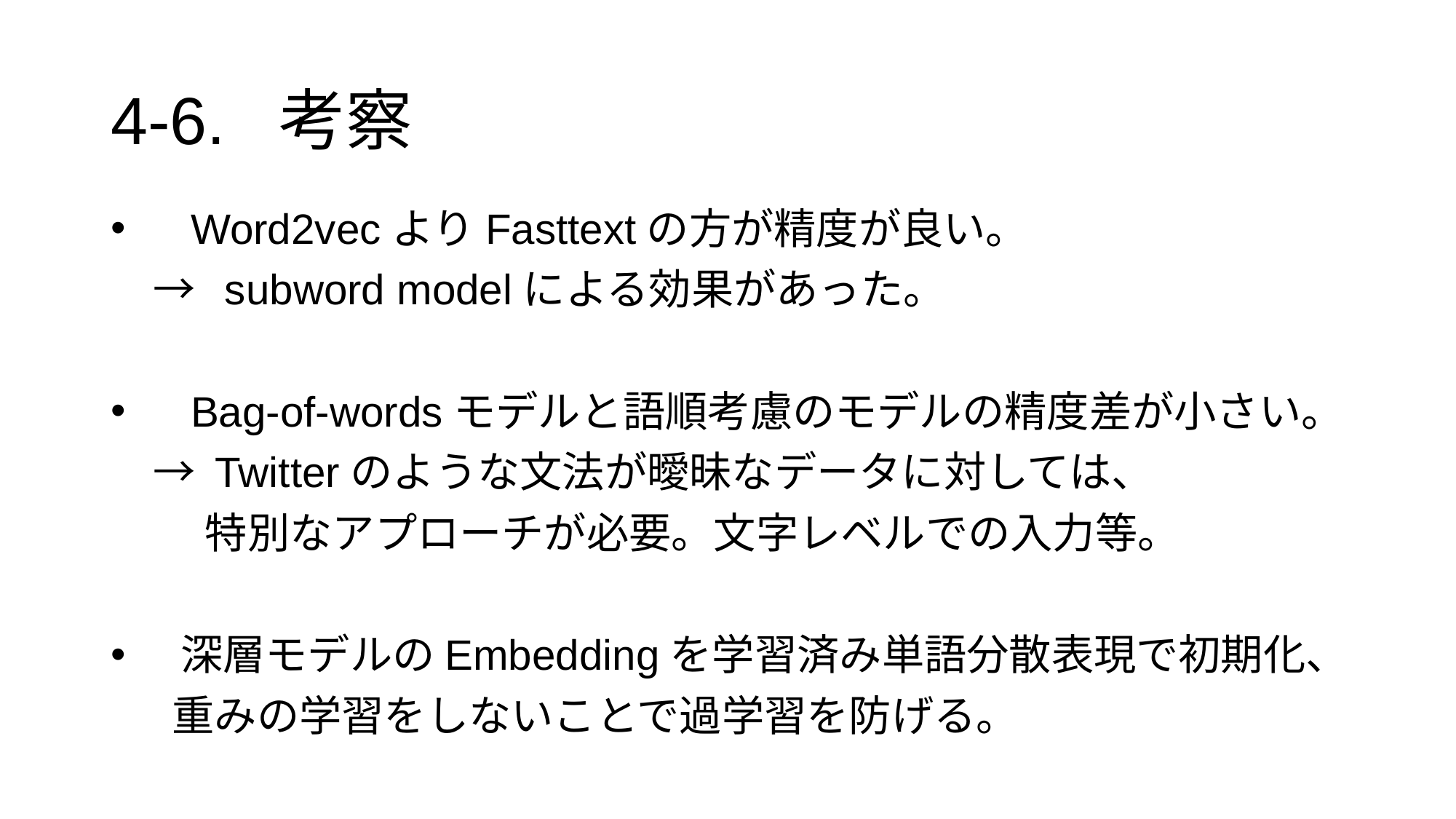

# 4-6.  考察
　Word2vecよりFasttextの方が精度が良い。
　→  subword modelによる効果があった。

　Bag-of-wordsモデルと語順考慮のモデルの精度差が小さい。
　→ Twitterのような文法が曖昧なデータに対しては、
　　 特別なアプローチが必要。文字レベルでの入力等。

　深層モデルのEmbeddingを学習済み単語分散表現で初期化、
　  重みの学習をしないことで過学習を防げる。